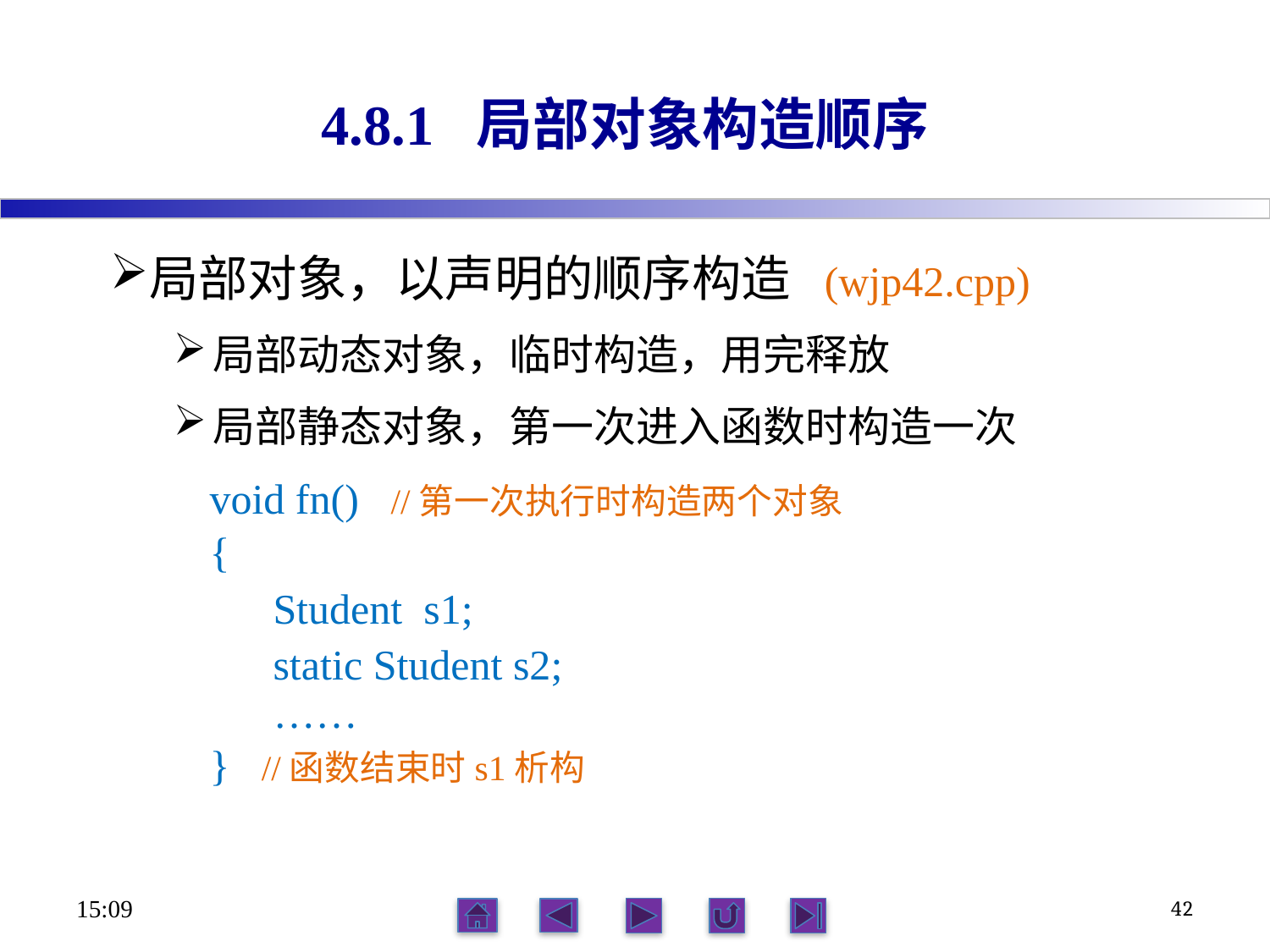

# 4.8.1  局部对象构造顺序
局部对象，以声明的顺序构造  (wjp42.cpp)
局部动态对象，临时构造，用完释放
局部静态对象，第一次进入函数时构造一次
void fn()   //第一次执行时构造两个对象
{
      Student  s1;
      static Student s2;
      ……
}   //函数结束时s1析构
15:09
42